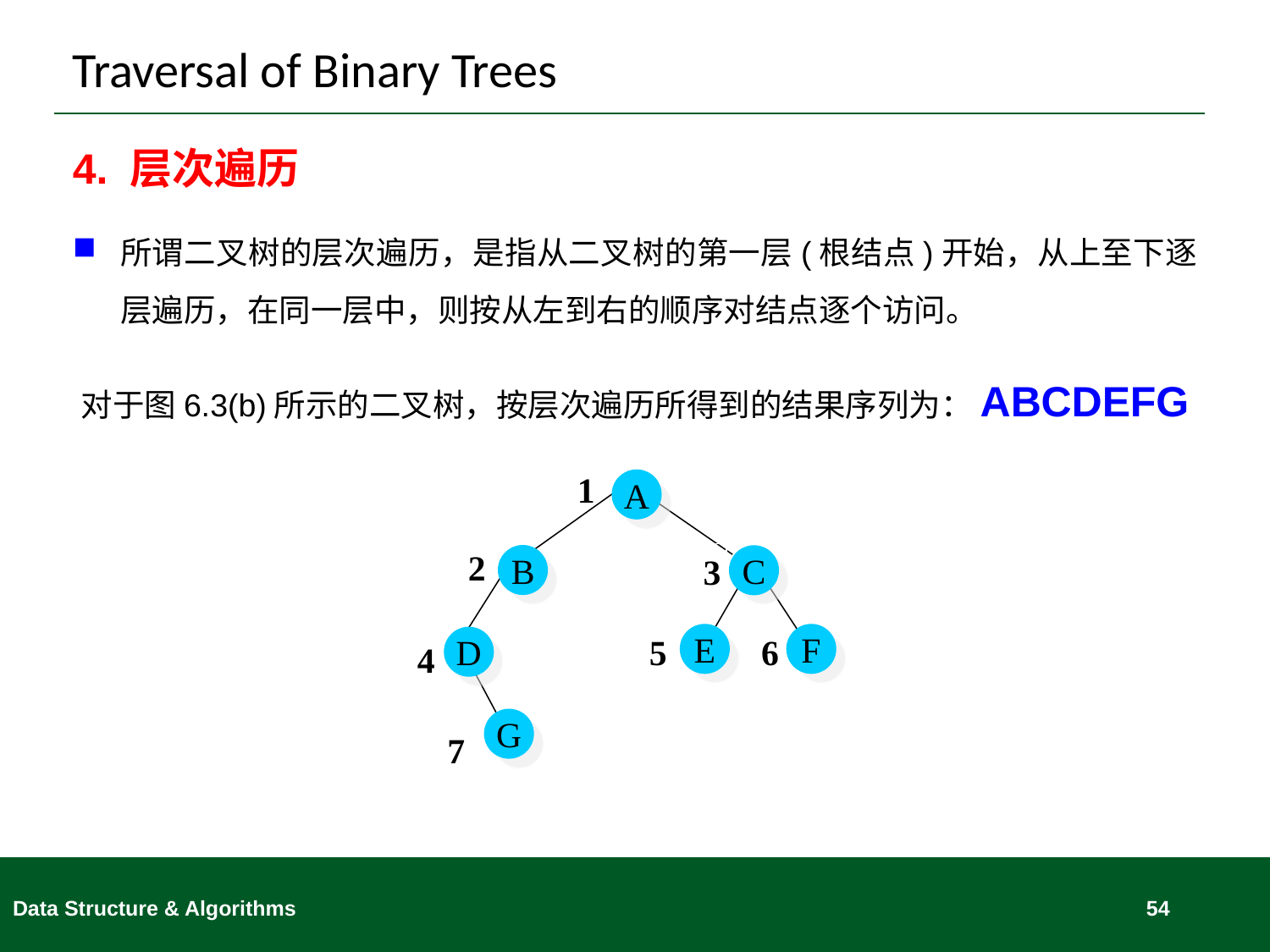

# Traversal of Binary Trees
4. 层次遍历
所谓二叉树的层次遍历，是指从二叉树的第一层(根结点)开始，从上至下逐层遍历，在同一层中，则按从左到右的顺序对结点逐个访问。
对于图6.3(b)所示的二叉树，按层次遍历所得到的结果序列为：ABCDEFG

1
A

2
3
B
C

5
E
6
F
D
4

G
7
Data Structure & Algorithms
54